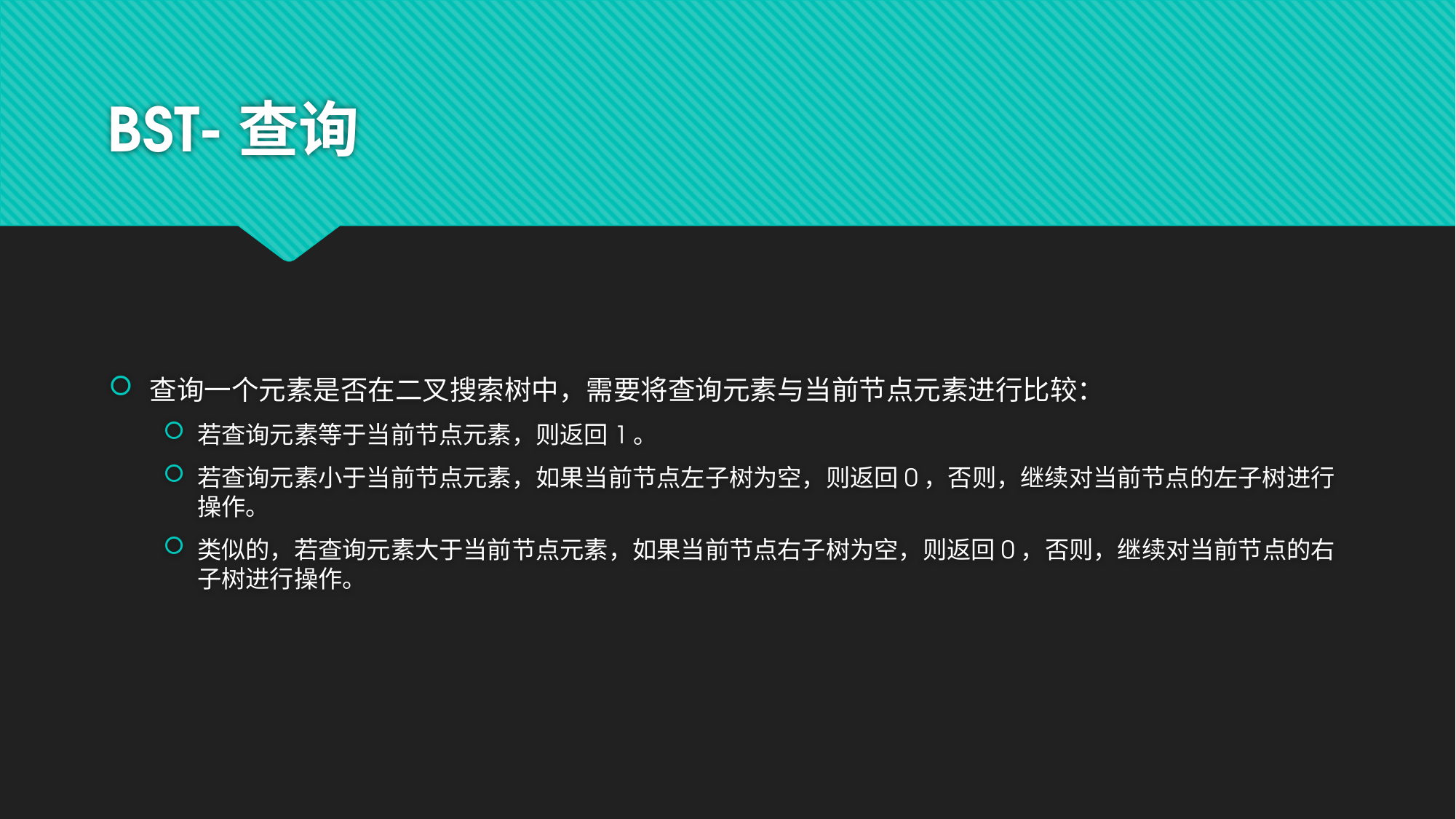

# BST-查询
查询一个元素是否在二叉搜索树中，需要将查询元素与当前节点元素进行比较：
若查询元素等于当前节点元素，则返回1。
若查询元素小于当前节点元素，如果当前节点左子树为空，则返回0，否则，继续对当前节点的左子树进行操作。
类似的，若查询元素大于当前节点元素，如果当前节点右子树为空，则返回0，否则，继续对当前节点的右子树进行操作。